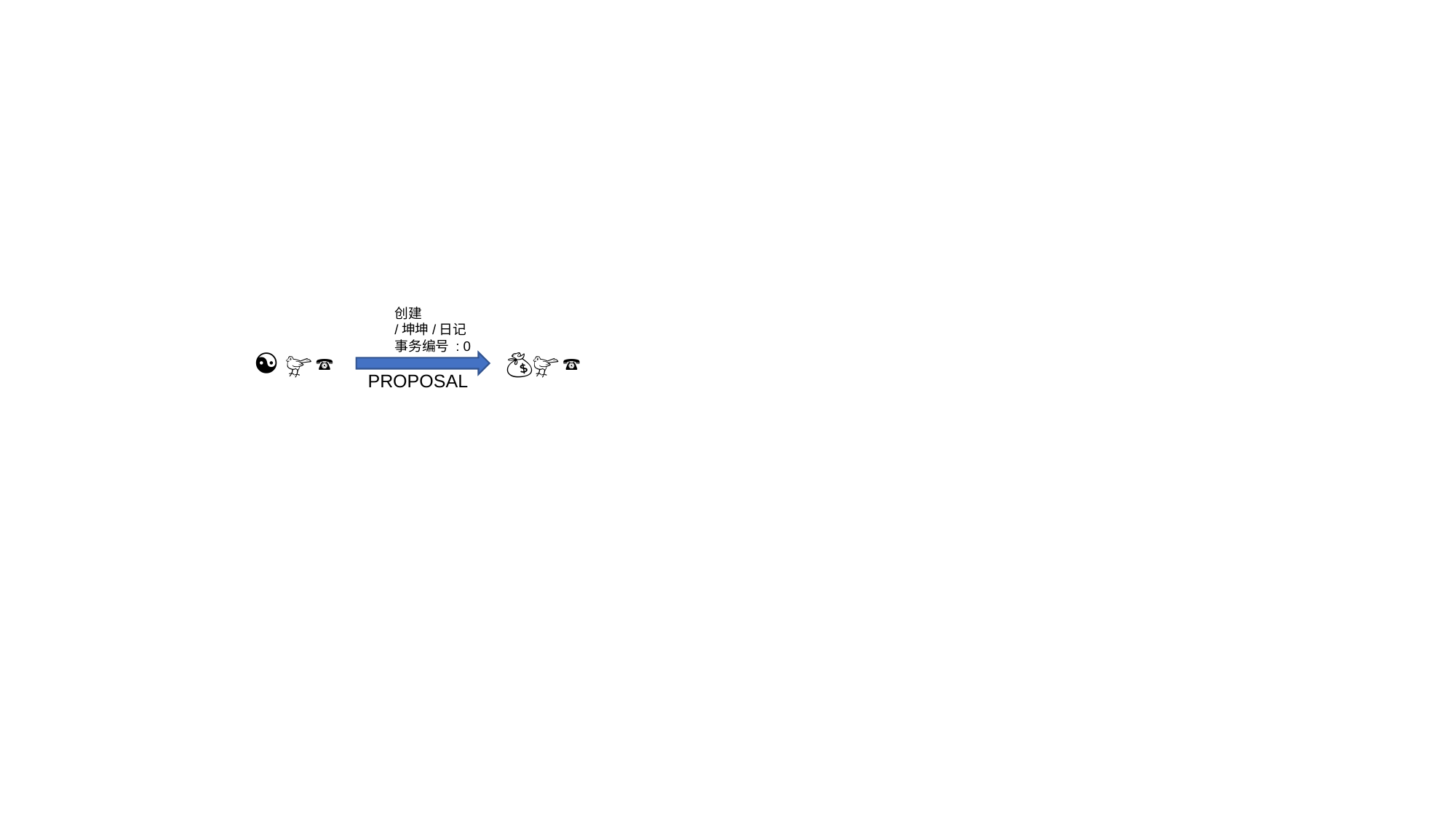

创建
/坤坤/日记
事务编号 : 0
☯️
🐦

💰
🐦

☎️
☎️

PROPOSAL